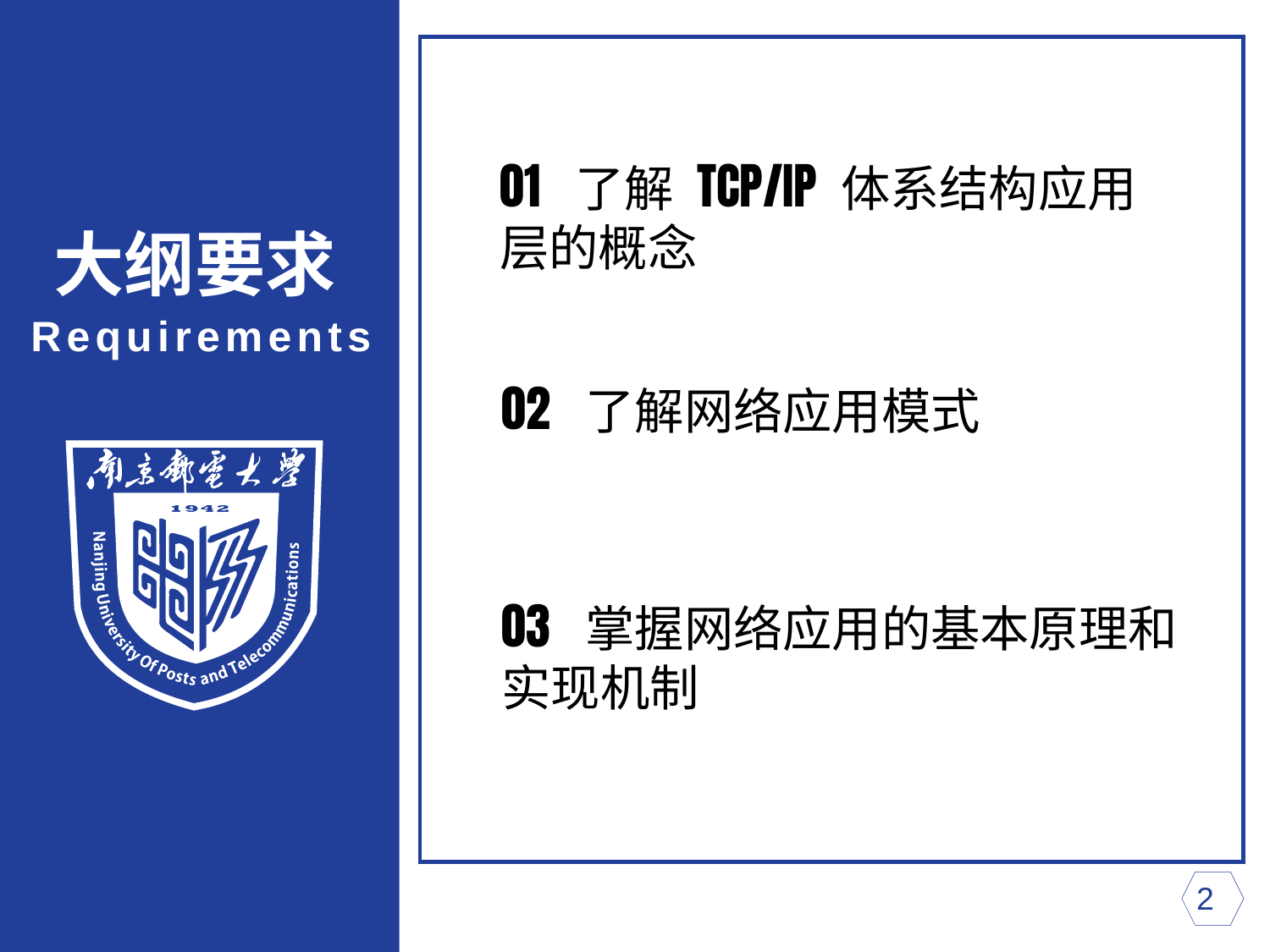

01  了解 TCP/IP 体系结构应用层的概念
大纲要求
Requirements
02  了解网络应用模式

03  掌握网络应用的基本原理和实现机制

 2